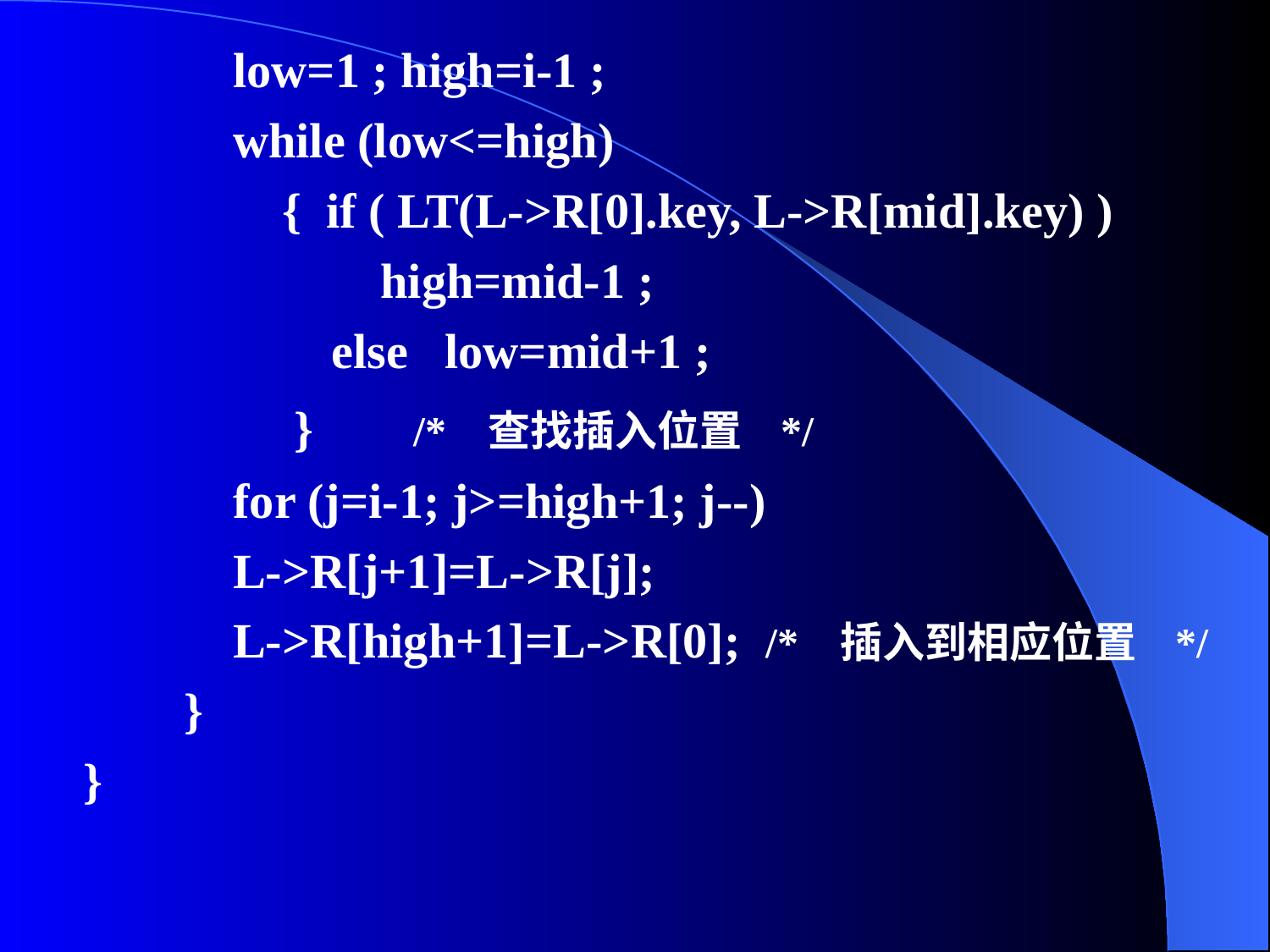

low=1 ; high=i-1 ;
while (low<=high)
    {  if ( LT(L->R[0].key, L->R[mid].key) )
            high=mid-1 ;
        else   low=mid+1 ;
     }       /*   查找插入位置   */
for (j=i-1; j>=high+1; j--)
L->R[j+1]=L->R[j];
L->R[high+1]=L->R[0];  /*   插入到相应位置   */
}
}